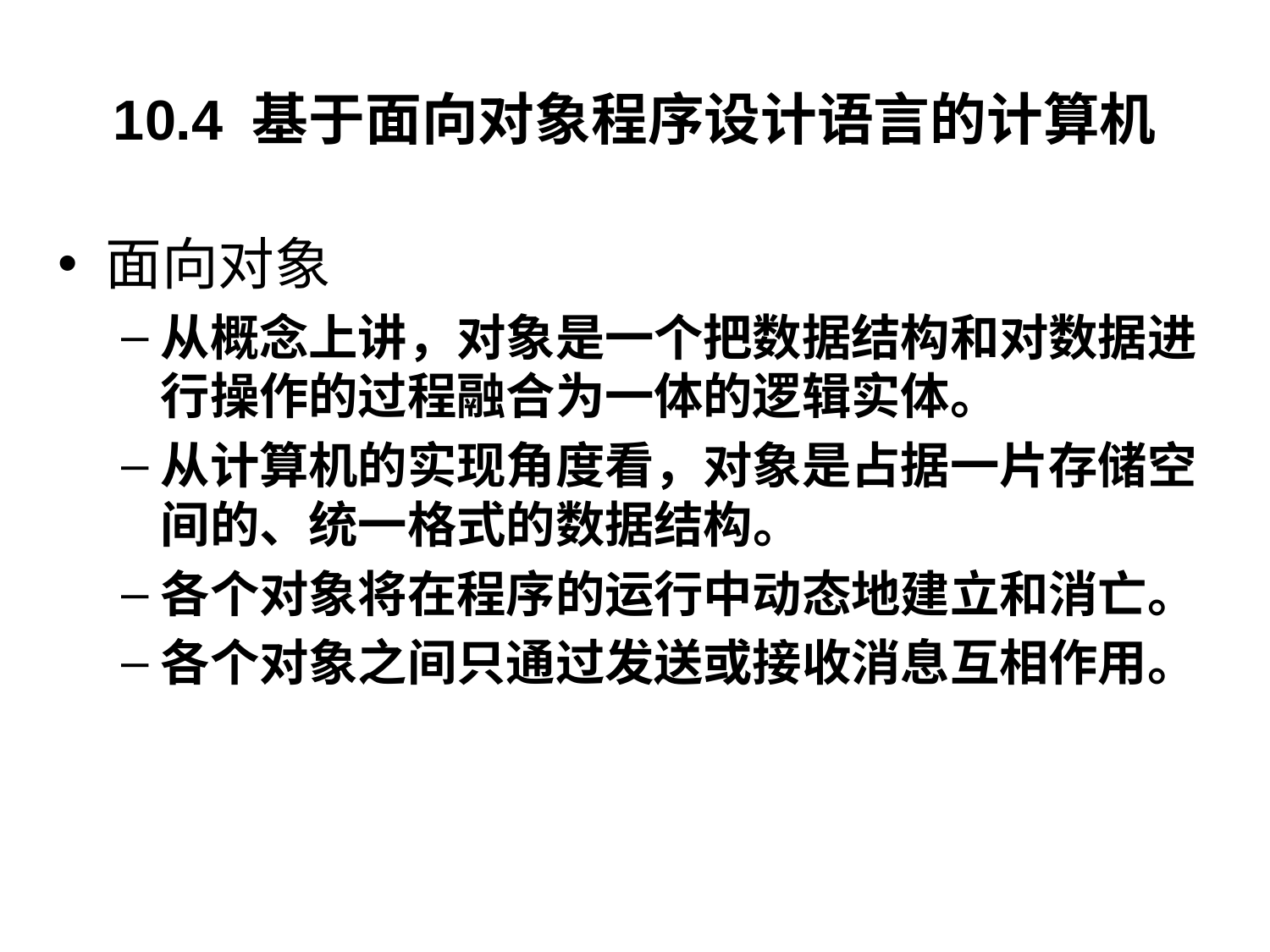

# 10.4 基于面向对象程序设计语言的计算机
面向对象
从概念上讲，对象是一个把数据结构和对数据进行操作的过程融合为一体的逻辑实体。
从计算机的实现角度看，对象是占据一片存储空间的、统一格式的数据结构。
各个对象将在程序的运行中动态地建立和消亡。
各个对象之间只通过发送或接收消息互相作用。